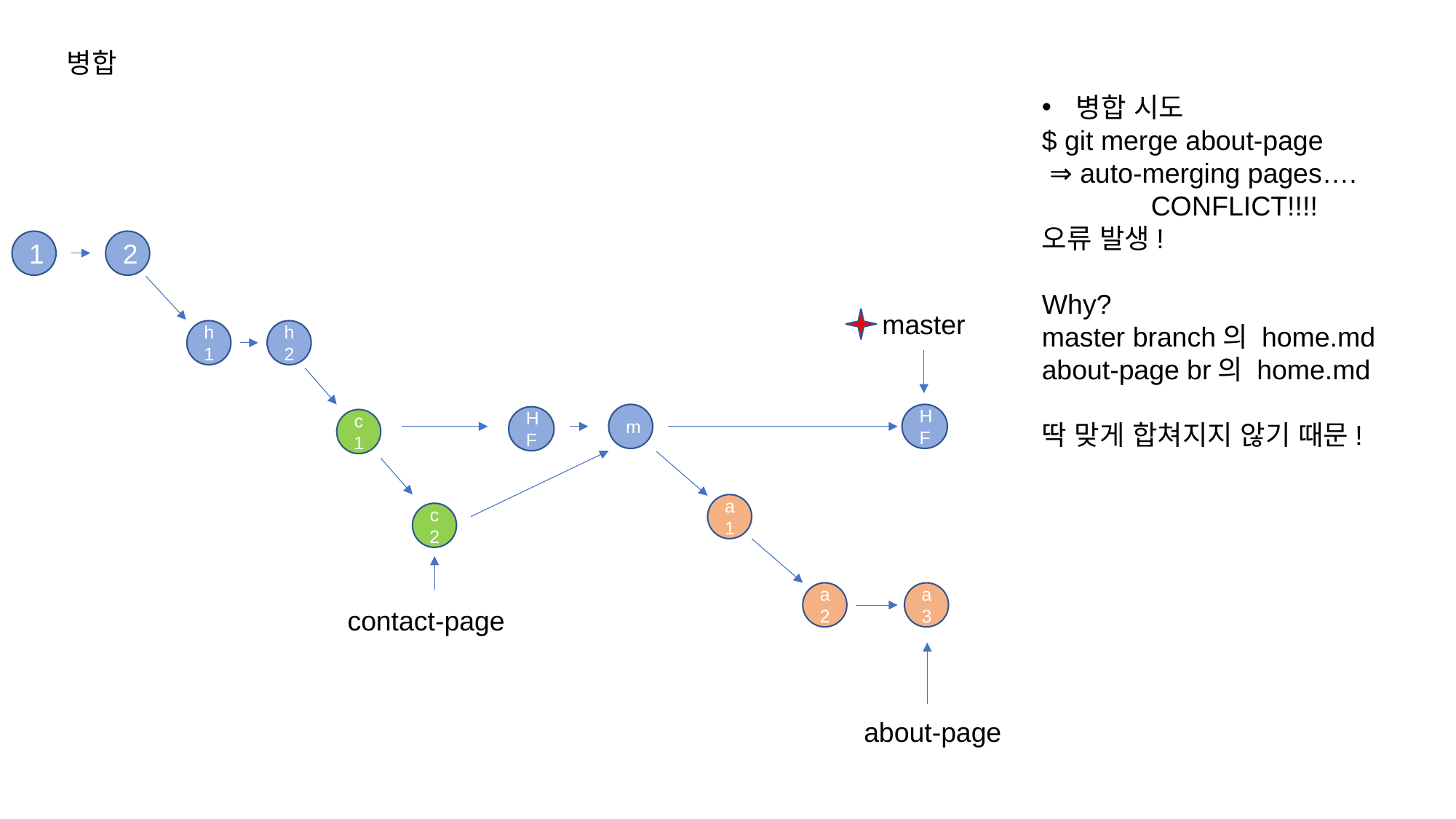

병합
병합 시도
$ git merge about-page
 ⇒ auto-merging pages….
	CONFLICT!!!!
오류 발생!

Why?
master branch의 home.md
about-page br의 home.md

딱 맞게 합쳐지지 않기 때문!
1
2
master

h1
h2
m
HF
HF
c1
a1
c2
a2
a3
contact-page
about-page